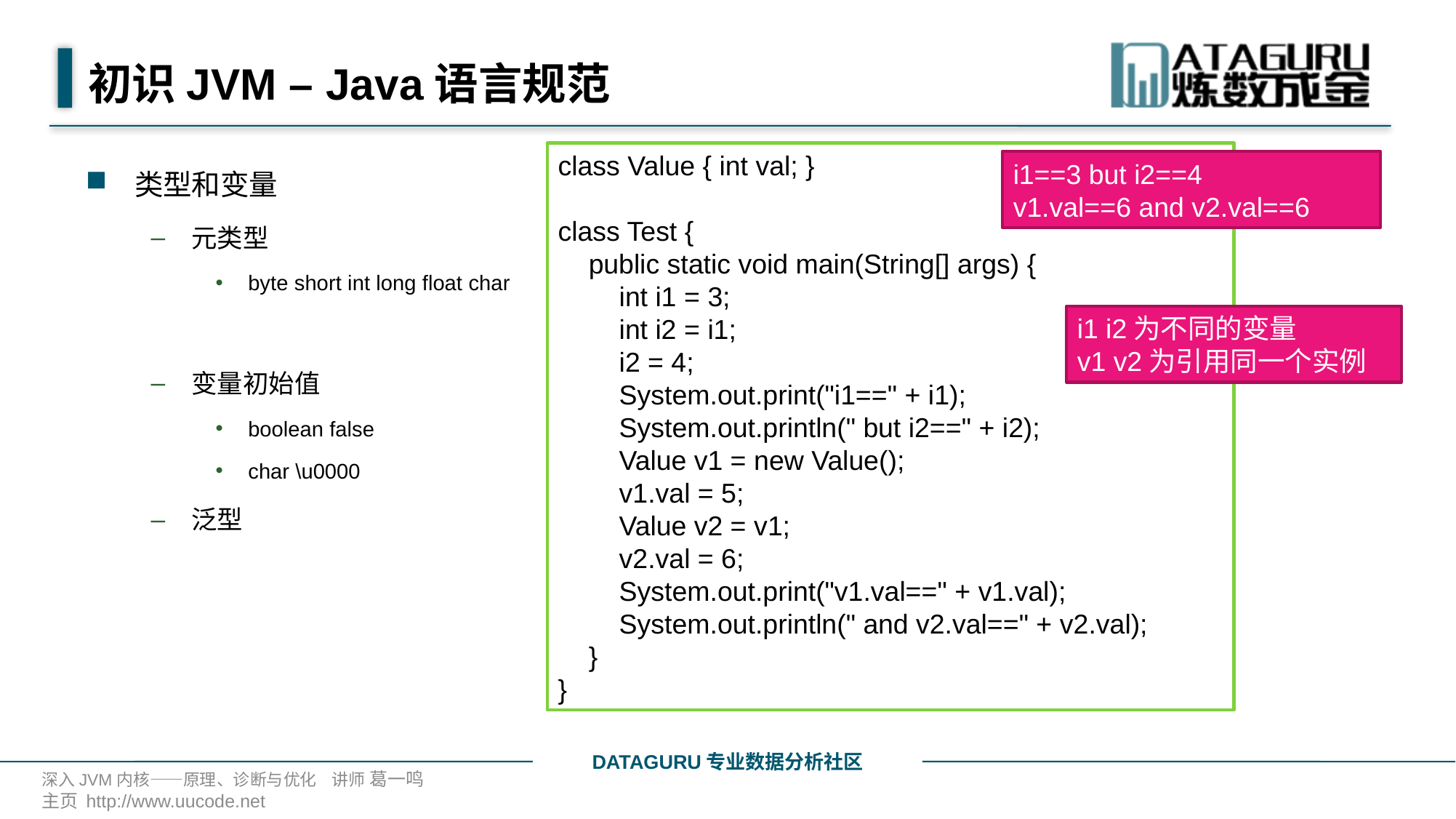

# 初识JVM – Java语言规范
类型和变量
元类型
byte short int long float char

变量初始值
boolean false
char \u0000
泛型

class Value { int val; }

class Test {
    public static void main(String[] args) {
        int i1 = 3;
        int i2 = i1;
        i2 = 4;
        System.out.print("i1==" + i1);
        System.out.println(" but i2==" + i2);
        Value v1 = new Value();
        v1.val = 5;
        Value v2 = v1;
        v2.val = 6;
        System.out.print("v1.val==" + v1.val);
        System.out.println(" and v2.val==" + v2.val);
    }
}
i1==3 but i2==4
v1.val==6 and v2.val==6
i1 i2为不同的变量
v1 v2为引用同一个实例